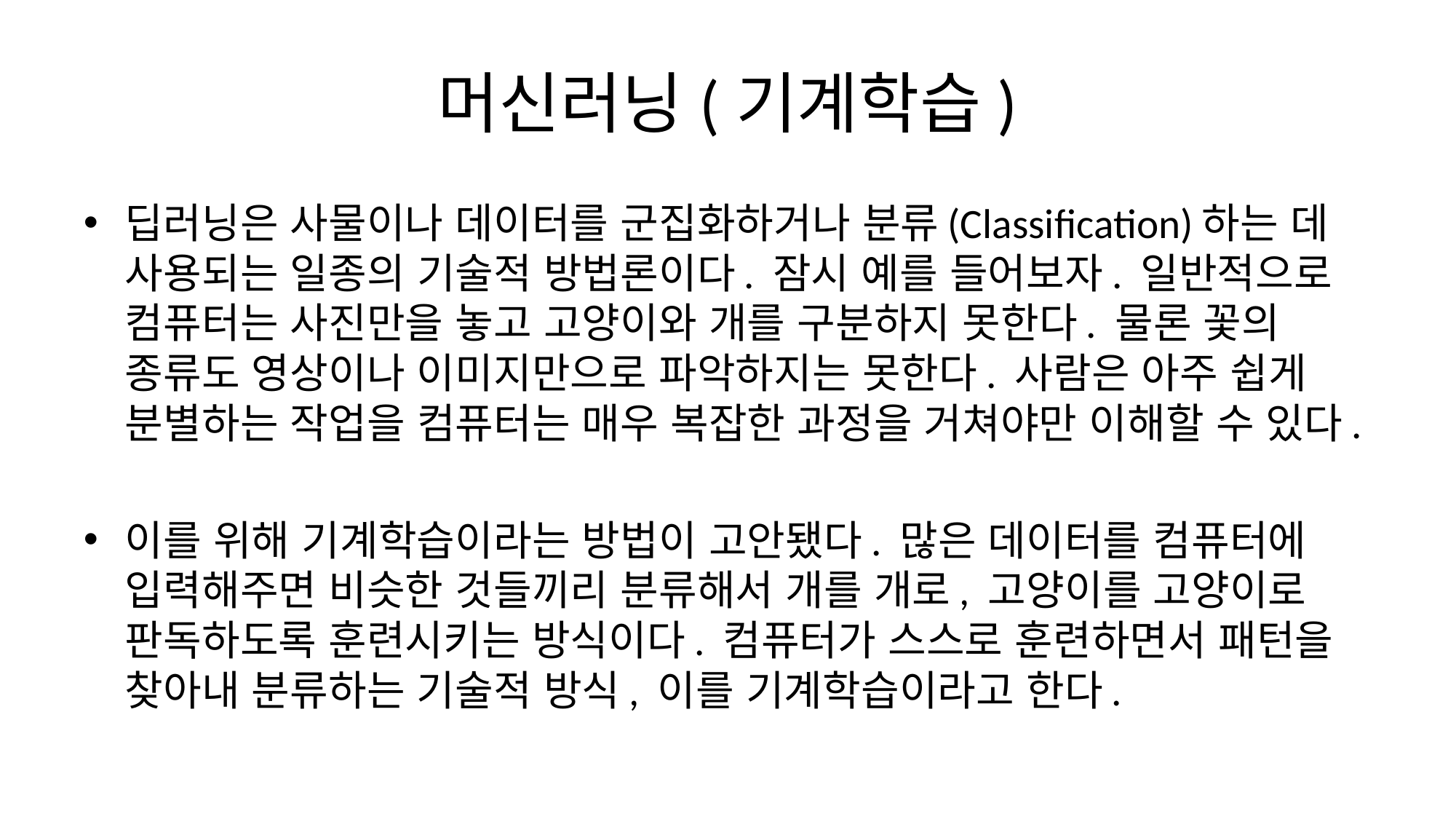

# 머신러닝(기계학습)
딥러닝은 사물이나 데이터를 군집화하거나 분류(Classification)하는 데 사용되는 일종의 기술적 방법론이다. 잠시 예를 들어보자. 일반적으로 컴퓨터는 사진만을 놓고 고양이와 개를 구분하지 못한다. 물론 꽃의 종류도 영상이나 이미지만으로 파악하지는 못한다. 사람은 아주 쉽게 분별하는 작업을 컴퓨터는 매우 복잡한 과정을 거쳐야만 이해할 수 있다.

이를 위해 기계학습이라는 방법이 고안됐다. 많은 데이터를 컴퓨터에 입력해주면 비슷한 것들끼리 분류해서 개를 개로, 고양이를 고양이로 판독하도록 훈련시키는 방식이다. 컴퓨터가 스스로 훈련하면서 패턴을 찾아내 분류하는 기술적 방식, 이를 기계학습이라고 한다.